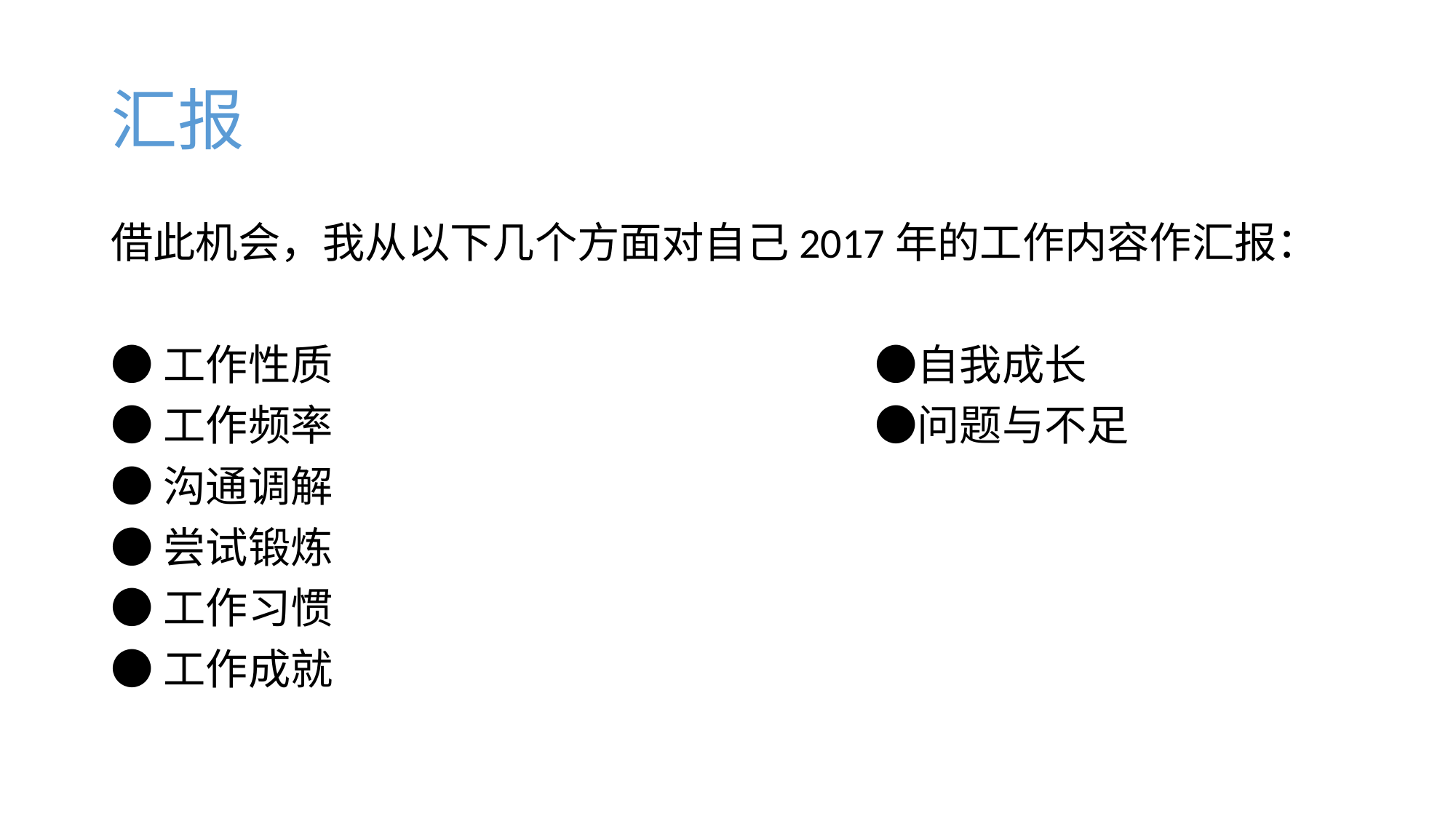

# 汇报
借此机会，我从以下几个方面对自己2017年的工作内容作汇报：

●工作性质					●自我成长
●工作频率					●问题与不足
●沟通调解
●尝试锻炼
●工作习惯
●工作成就